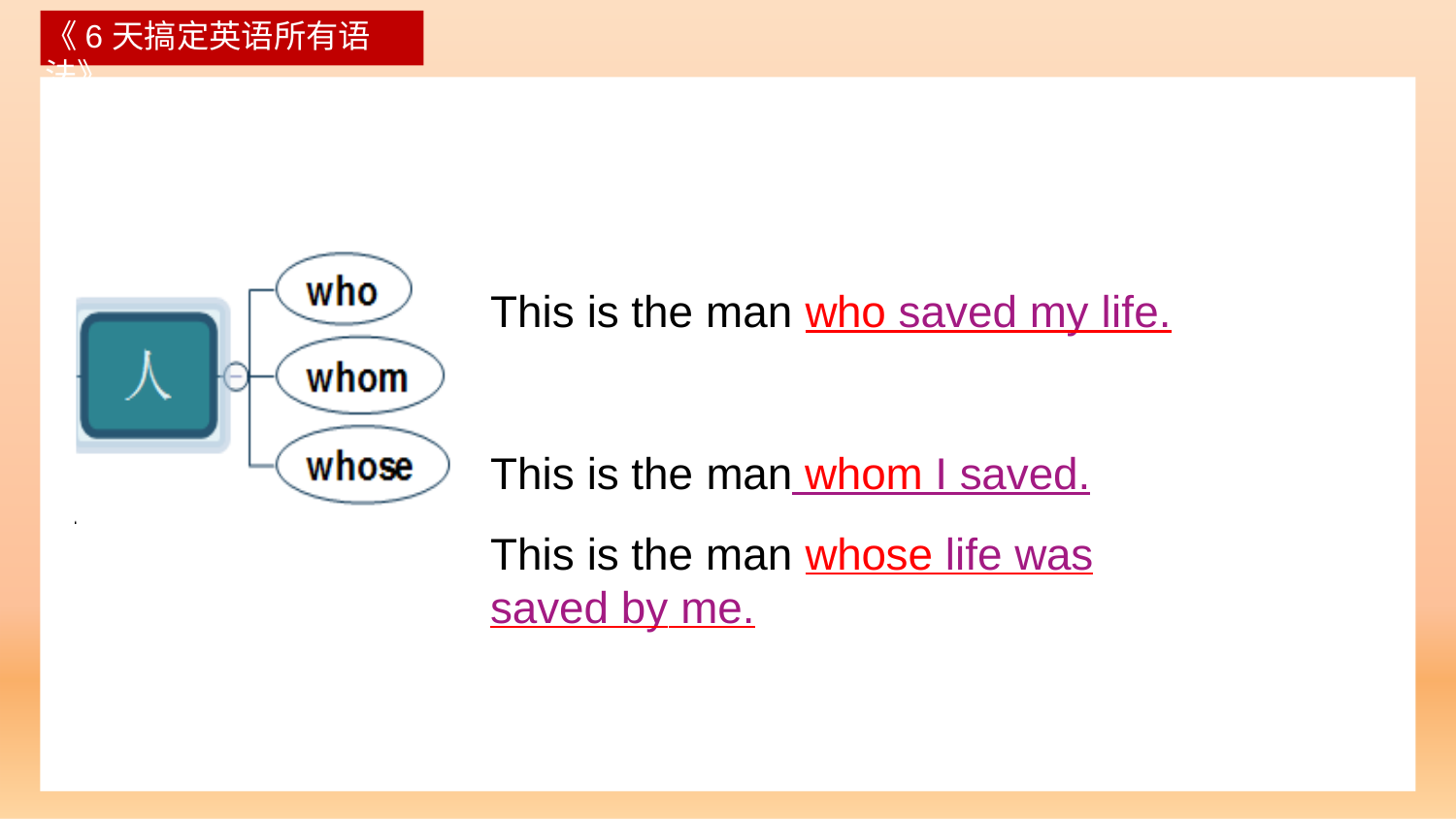

# 《6天搞定英语所有语法》

This is the man who saved my life.
This is the man whom I saved.
This is the man whose life was saved by me.